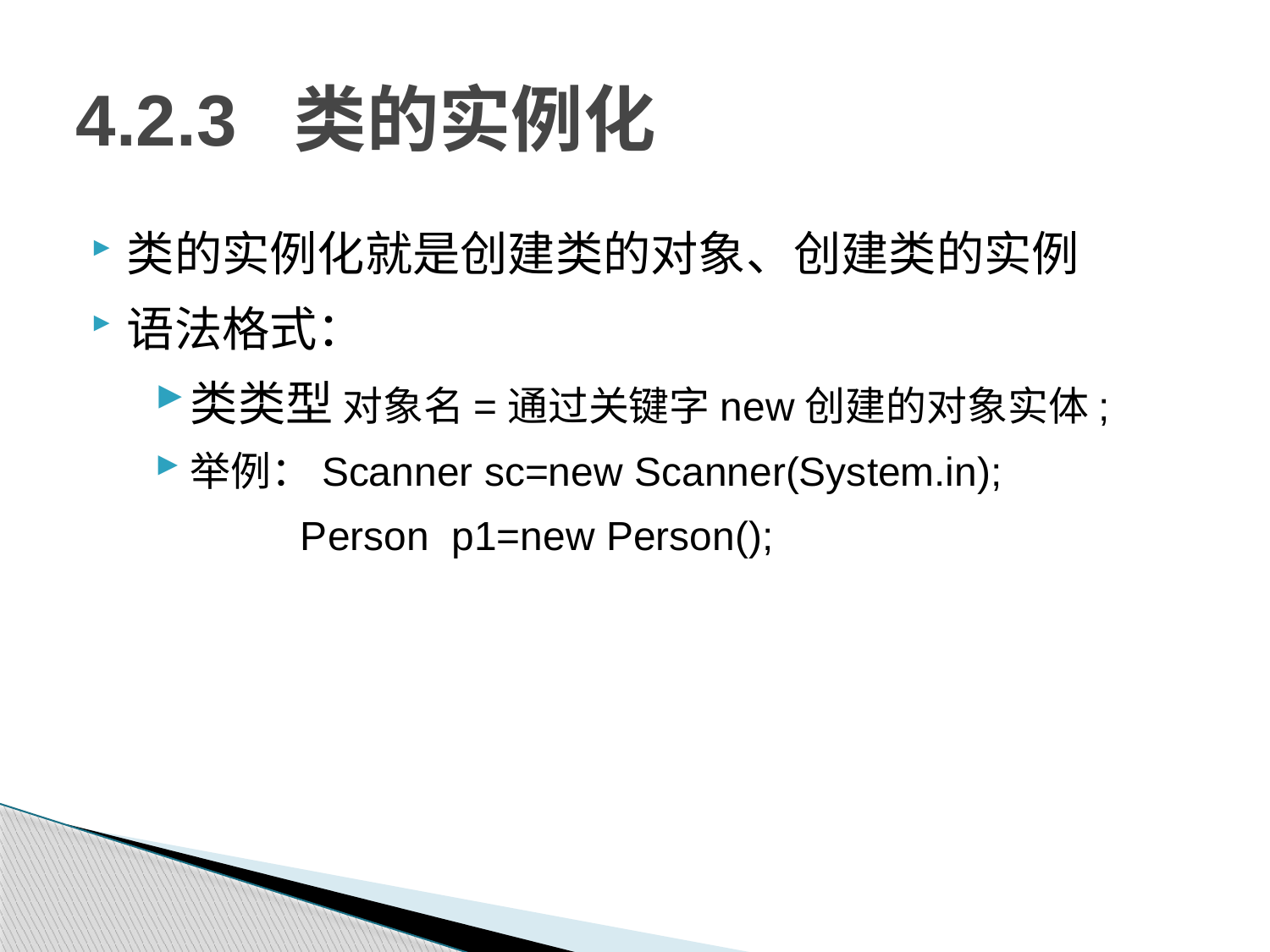

# 4.2.3  类的实例化
类的实例化就是创建类的对象、创建类的实例
语法格式：
类类型 对象名=通过关键字new创建的对象实体;
举例：Scanner sc=new Scanner(System.in);
             Person  p1=new Person();